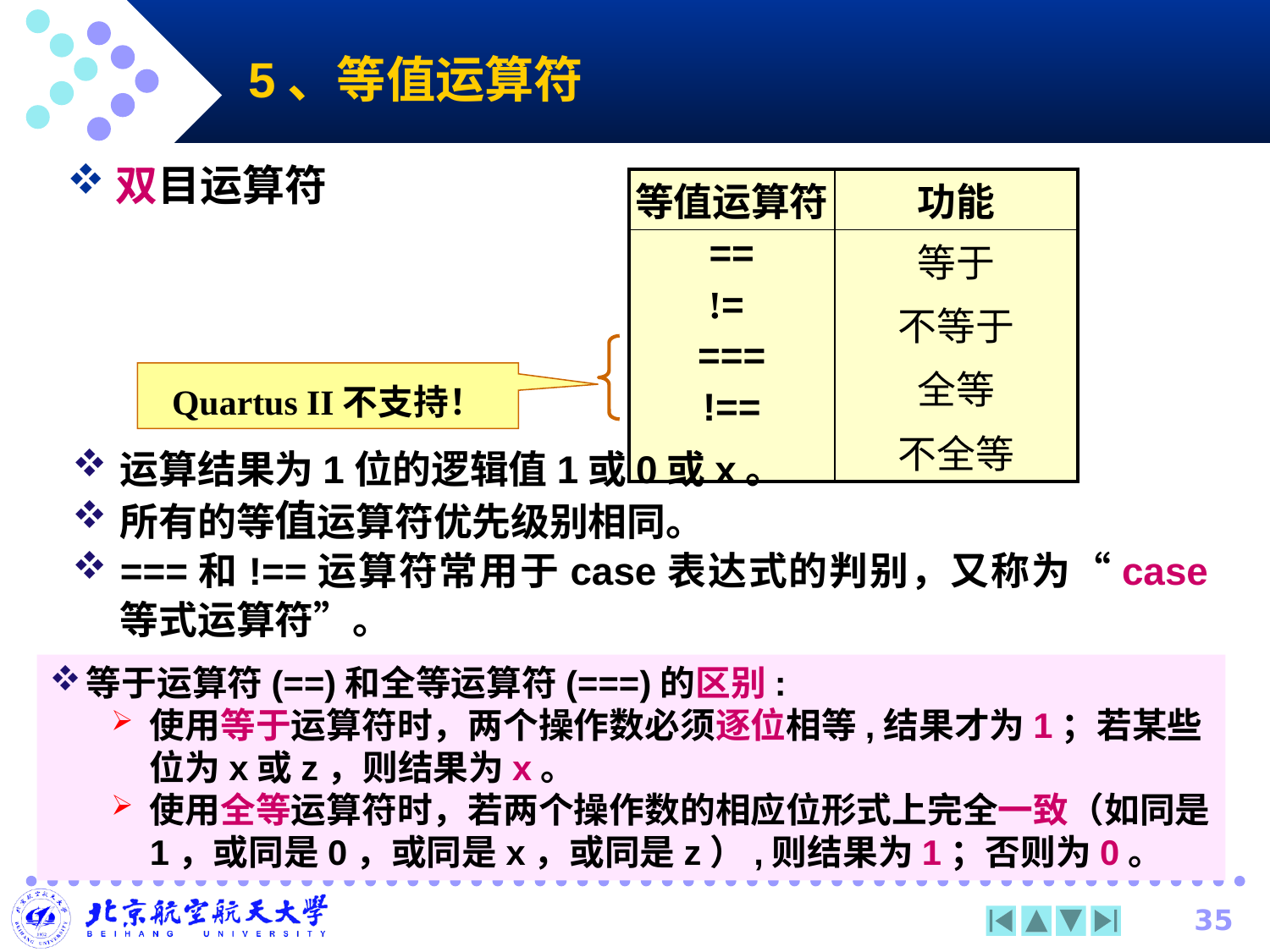

# 5、等值运算符
双目运算符
| 等值运算符 | 功能 |
| --- | --- |
| == != === !== | 等于 不等于 全等 不全等 |

Quartus II不支持！
运算结果为1位的逻辑值1或0或x。
所有的等值运算符优先级别相同。
===和!==运算符常用于case表达式的判别，又称为“case等式运算符”。
等于运算符(==)和全等运算符(===)的区别:
使用等于运算符时，两个操作数必须逐位相等,结果才为1；若某些位为x或z，则结果为x。
使用全等运算符时，若两个操作数的相应位形式上完全一致（如同是1，或同是0，或同是x，或同是z）,则结果为1；否则为0。
35